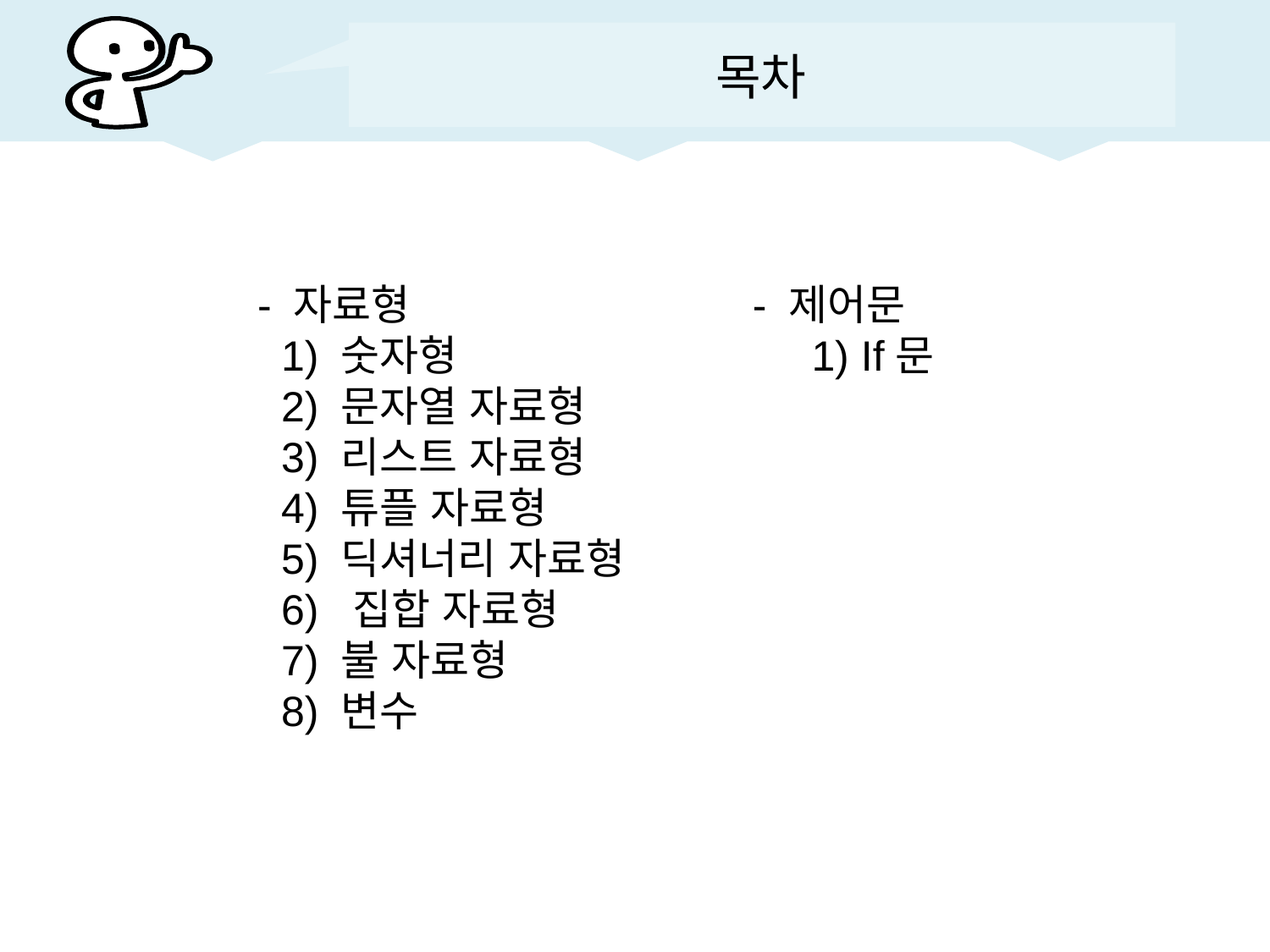

목차
- 자료형                            - 제어문
  1) 숫자형                             1) If문
  2) 문자열 자료형
  3) 리스트 자료형
  4) 튜플 자료형
  5) 딕셔너리 자료형
  6)  집합 자료형
  7) 불 자료형
  8) 변수